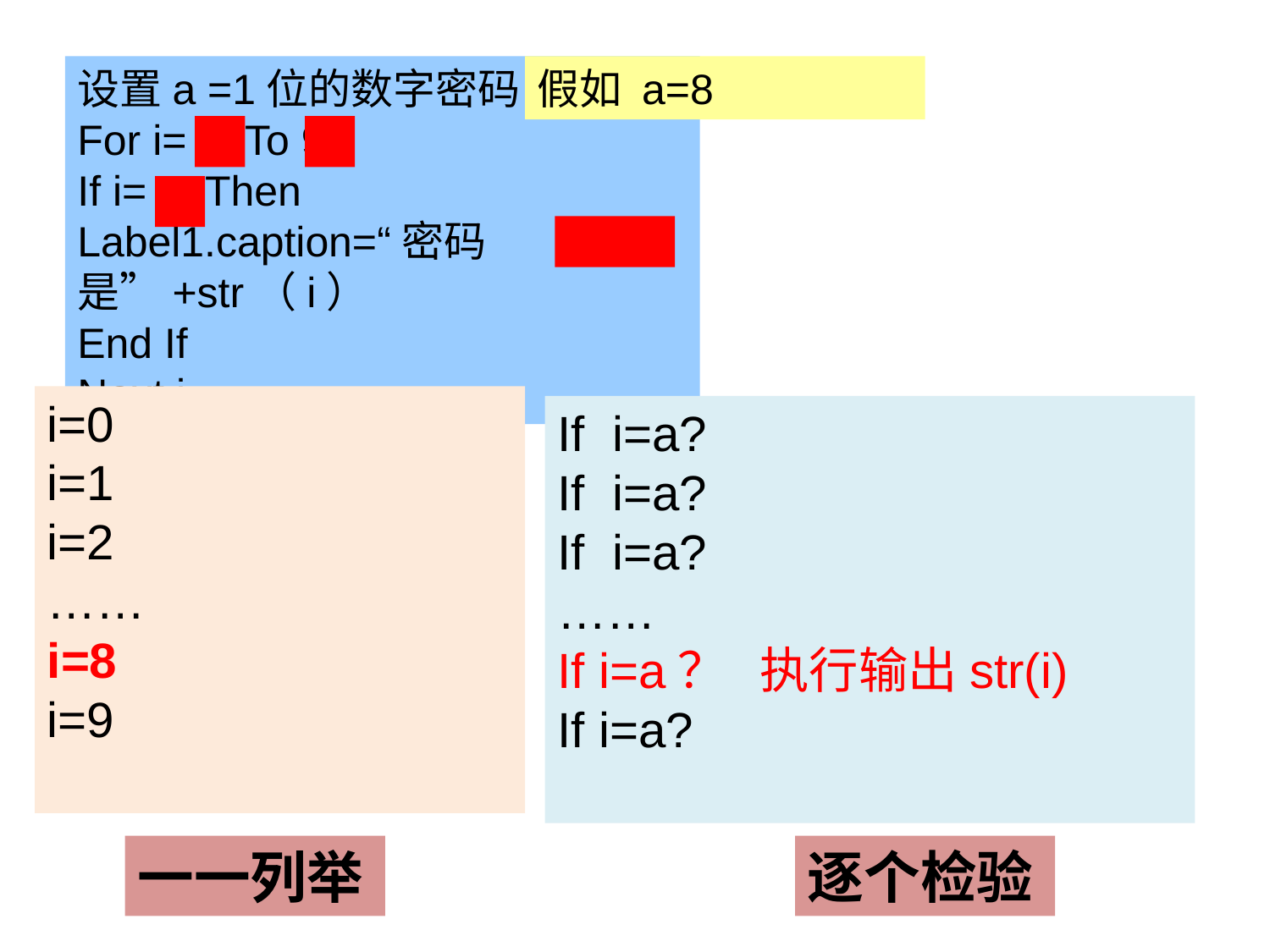

设置a =1位的数字密码
For i=  0 To 9
If i= a  Then
Label1.caption=“密码是”+str（i）
End If
Next i
假如 a=8

i=0
i=1
i=2
……
i=8
i=9

If  i=a?
If  i=a?
If  i=a?
……
If i=a？   执行输出str(i)
If i=a?

一一列举
逐个检验